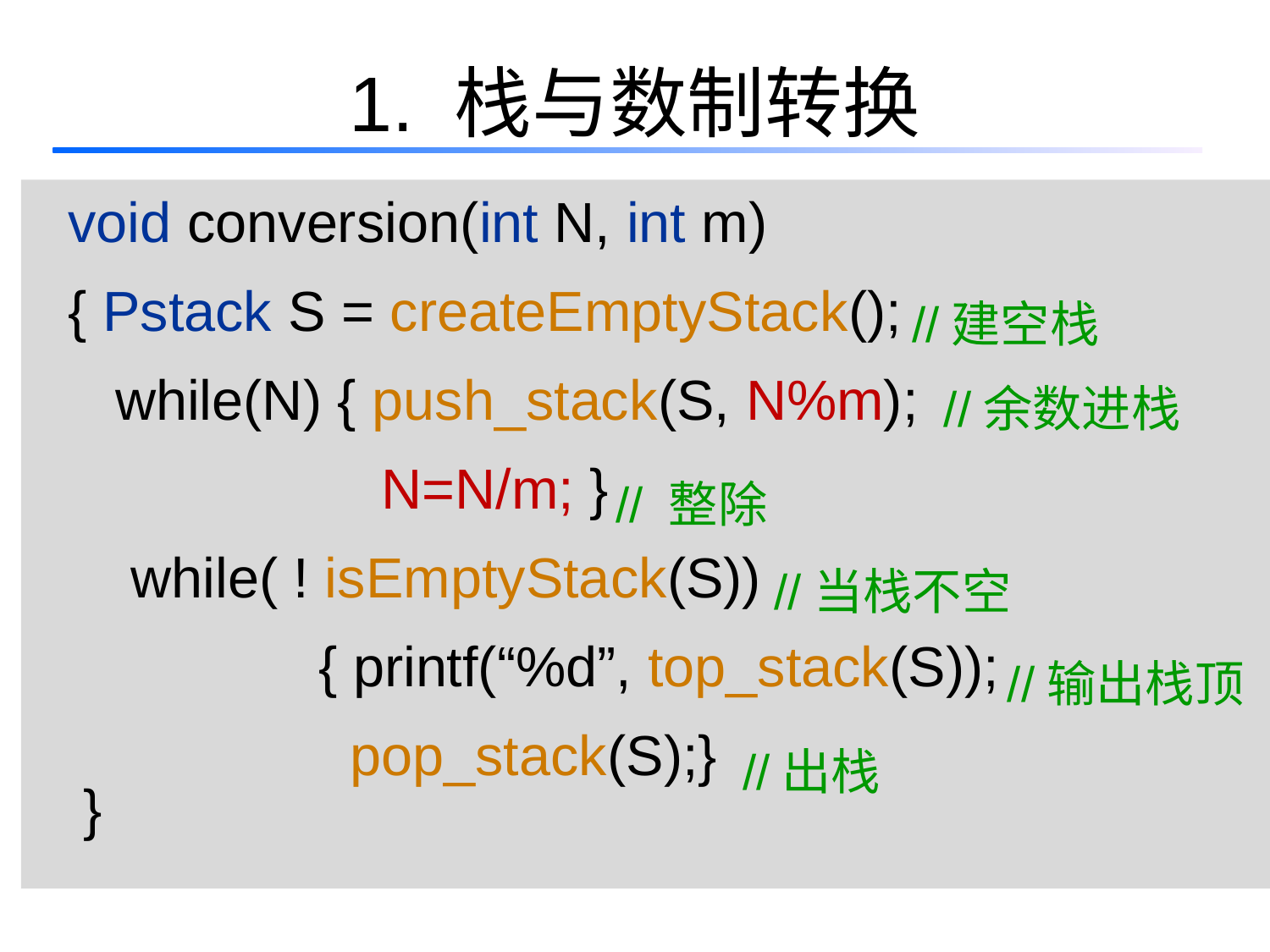

# 1. 栈与数制转换

   void conversion(int N, int m)
   { Pstack S = createEmptyStack();
      while(N) { push_stack(S, N%m);
                       N=N/m; }
       while( ! isEmptyStack(S))
                   { printf(“%d”, top_stack(S));
                     pop_stack(S);}
    }
//建空栈
//余数进栈
// 整除
//当栈不空
//输出栈顶
//出栈